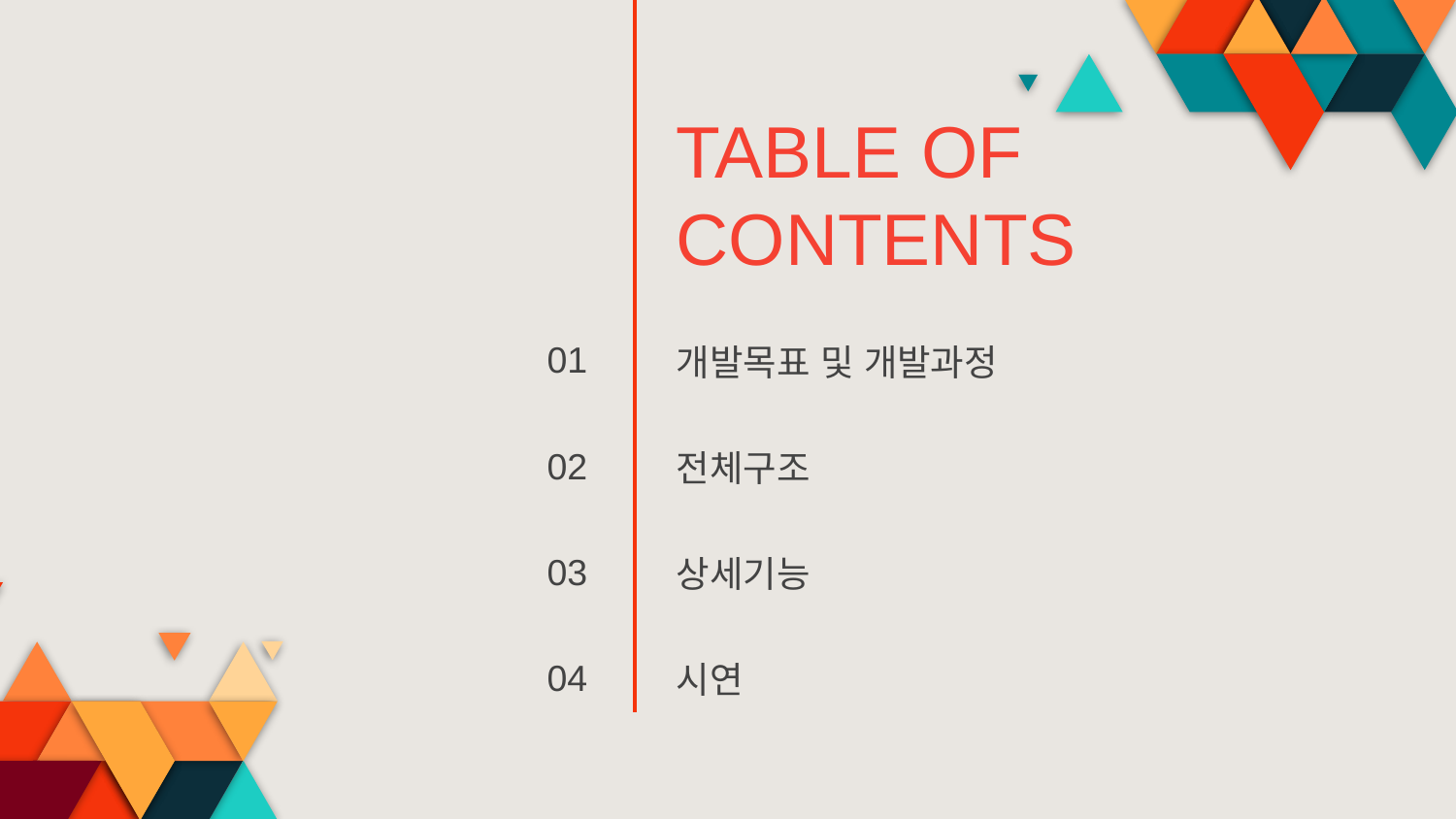

TABLE OF CONTENTS
# 개발목표 및 개발과정
01
전체구조
02
상세기능
03
시연
04